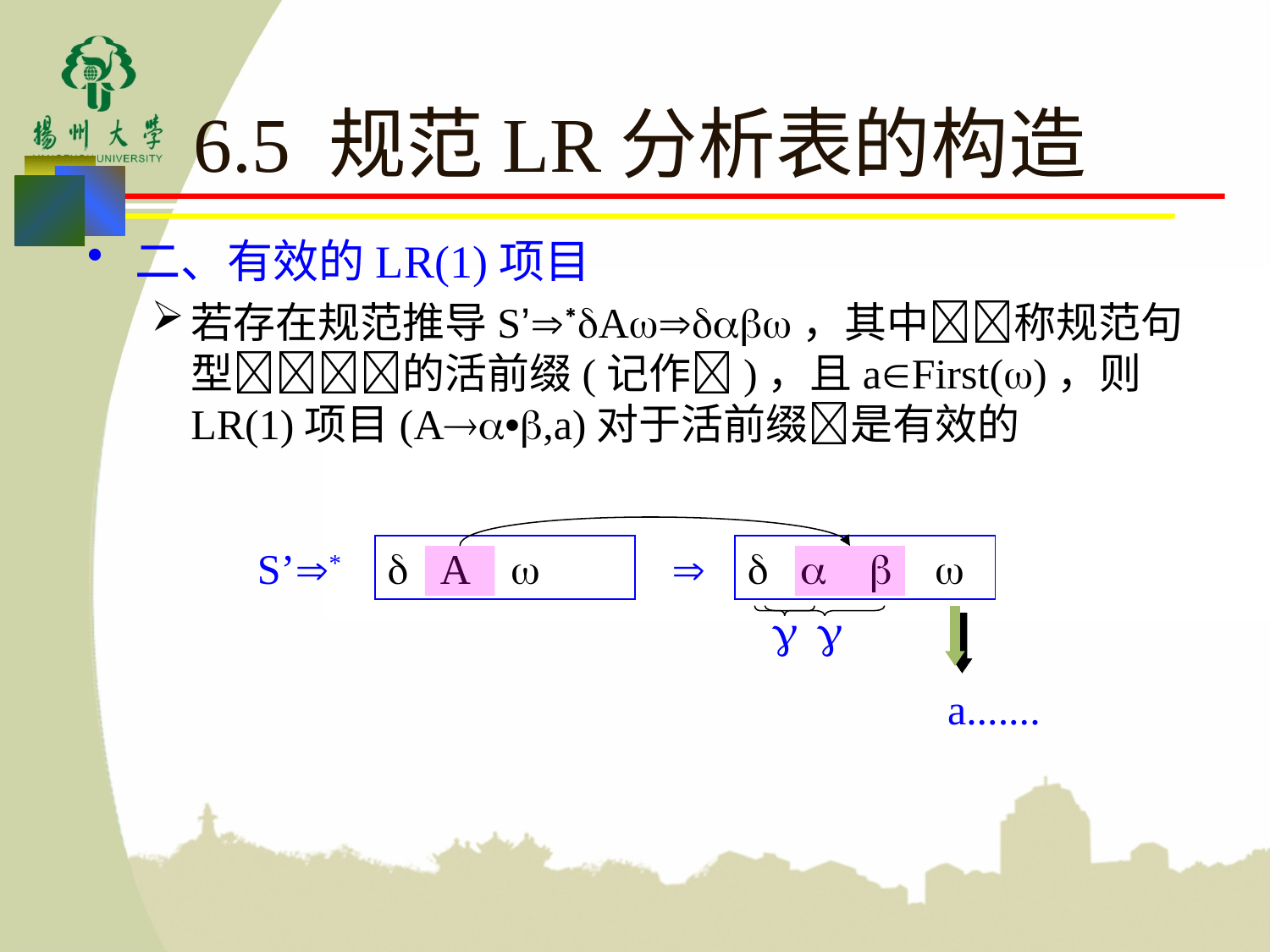

# 6.5 规范LR分析表的构造
二、有效的LR(1)项目
若存在规范推导S’⇒*δAω⇒δαβω，其中δα称规范句型δαβω的活前缀(记作γ)，且a∈First(ω)，则LR(1)项目(A→α•β,a)对于活前缀γ是有效的
S’⇒*
δ   A    ω
⇒
δ   α    β    ω

γ
γ

a.......

81